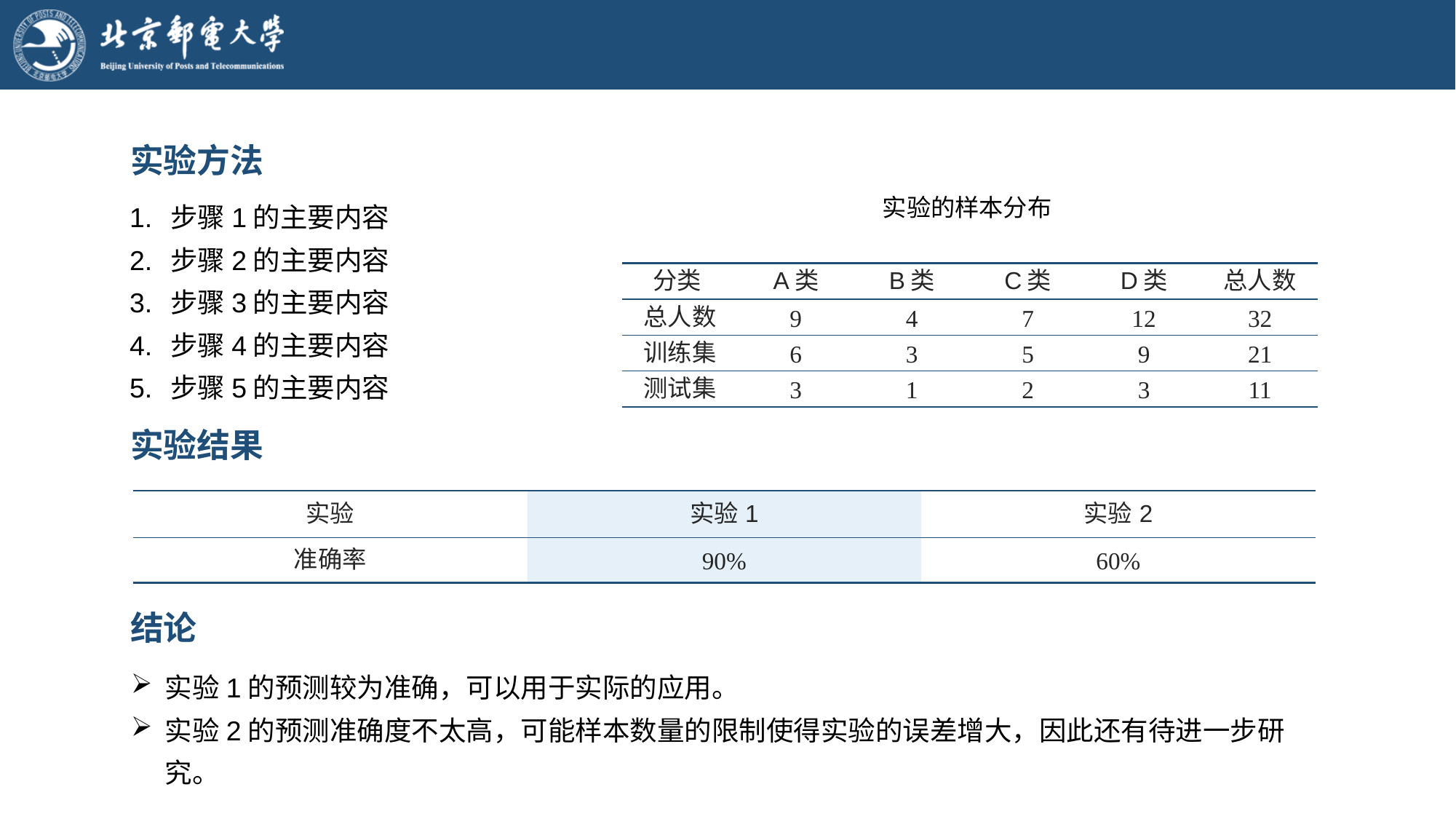

#
实验方法
步骤1的主要内容
步骤2的主要内容
步骤3的主要内容
步骤4的主要内容
步骤5的主要内容
实验的样本分布
| 分类 | A类 | B类 | C类 | D类 | 总人数 |
| --- | --- | --- | --- | --- | --- |
| 总人数 | 9 | 4 | 7 | 12 | 32 |
| 训练集 | 6 | 3 | 5 | 9 | 21 |
| 测试集 | 3 | 1 | 2 | 3 | 11 |
实验结果
| 实验 | 实验1 | 实验2 |
| --- | --- | --- |
| 准确率 | 90% | 60% |
结论
实验1的预测较为准确，可以用于实际的应用。
实验2的预测准确度不太高，可能样本数量的限制使得实验的误差增大，因此还有待进一步研究。